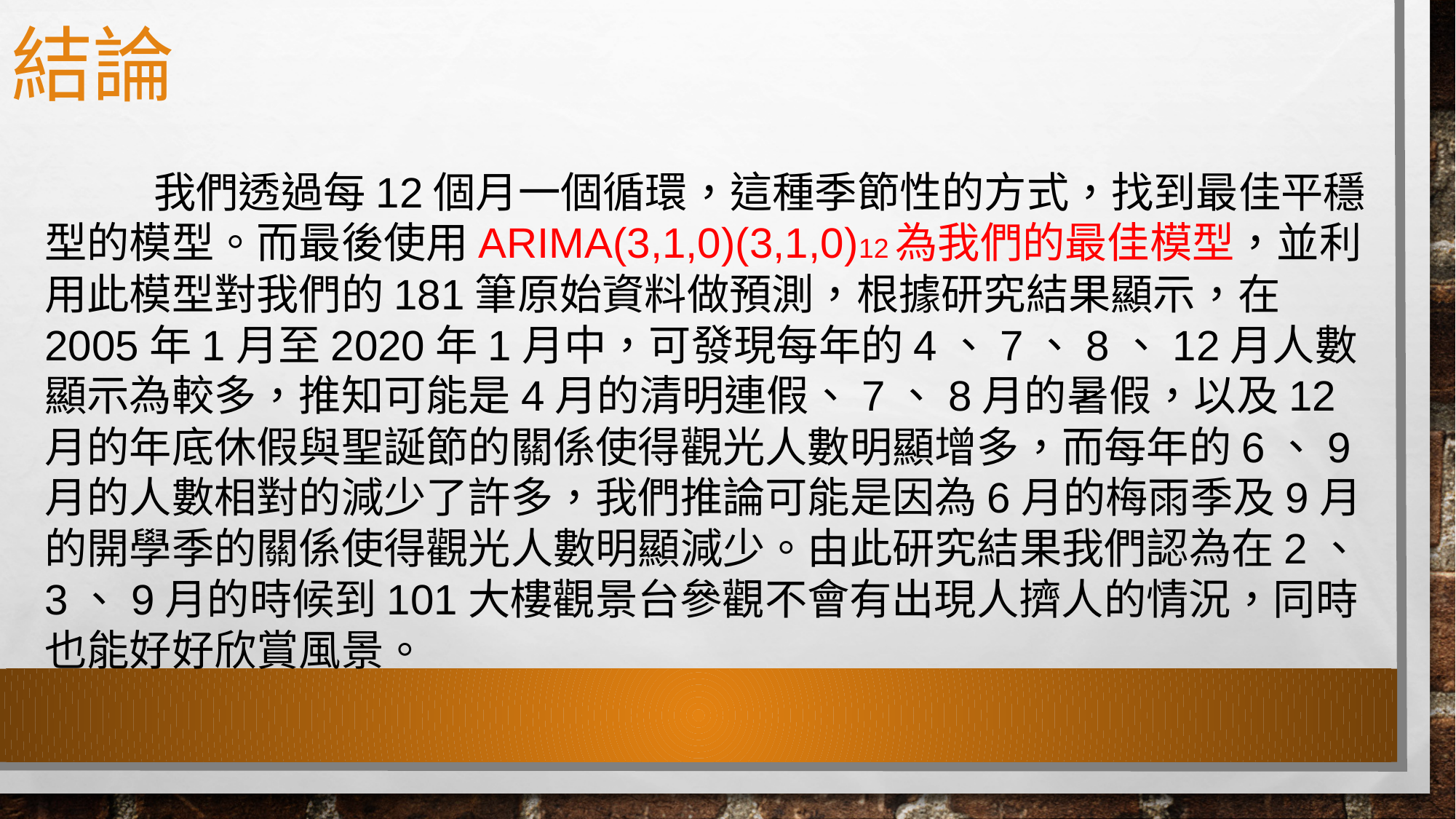

# 結論
	我們透過每12個月一個循環，這種季節性的方式，找到最佳平穩型的模型。而最後使用ARIMA(3,1,0)(3,1,0)12為我們的最佳模型，並利用此模型對我們的181筆原始資料做預測，根據研究結果顯示，在2005年1月至2020年1月中，可發現每年的4、7、8、12月人數顯示為較多，推知可能是4月的清明連假、7、8月的暑假，以及12月的年底休假與聖誕節的關係使得觀光人數明顯增多，而每年的6、9月的人數相對的減少了許多，我們推論可能是因為6月的梅雨季及9月的開學季的關係使得觀光人數明顯減少。由此研究結果我們認為在2、3、9月的時候到101大樓觀景台參觀不會有出現人擠人的情況，同時也能好好欣賞風景。